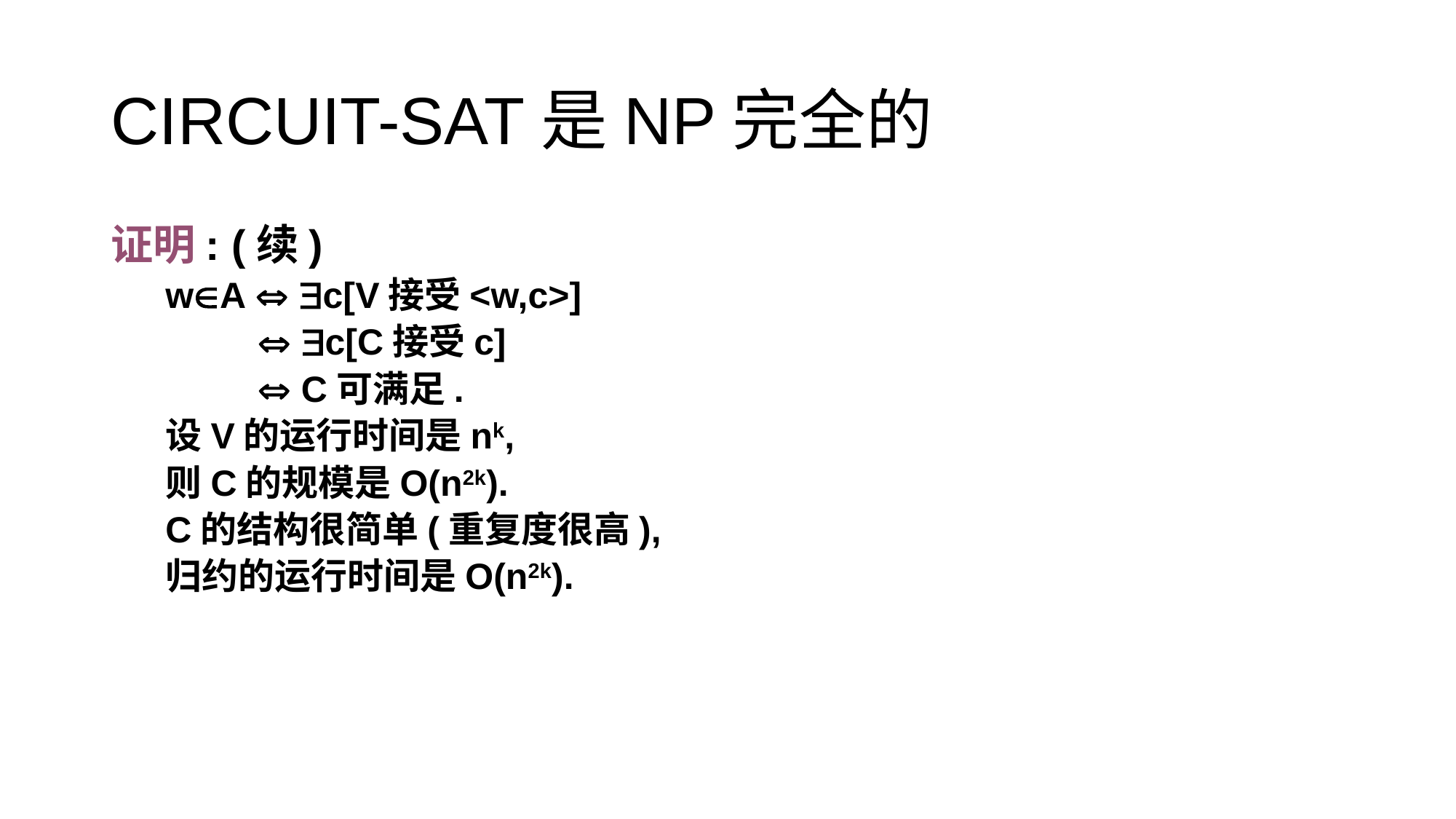

# CIRCUIT-SAT是NP完全的
证明: (续)
w∈A ⇔ ∃c[V接受<w,c>]
         ⇔ ∃c[C接受c]
         ⇔ C可满足.
设V的运行时间是nk,
则C的规模是O(n2k).
C的结构很简单(重复度很高),
归约的运行时间是O(n2k).